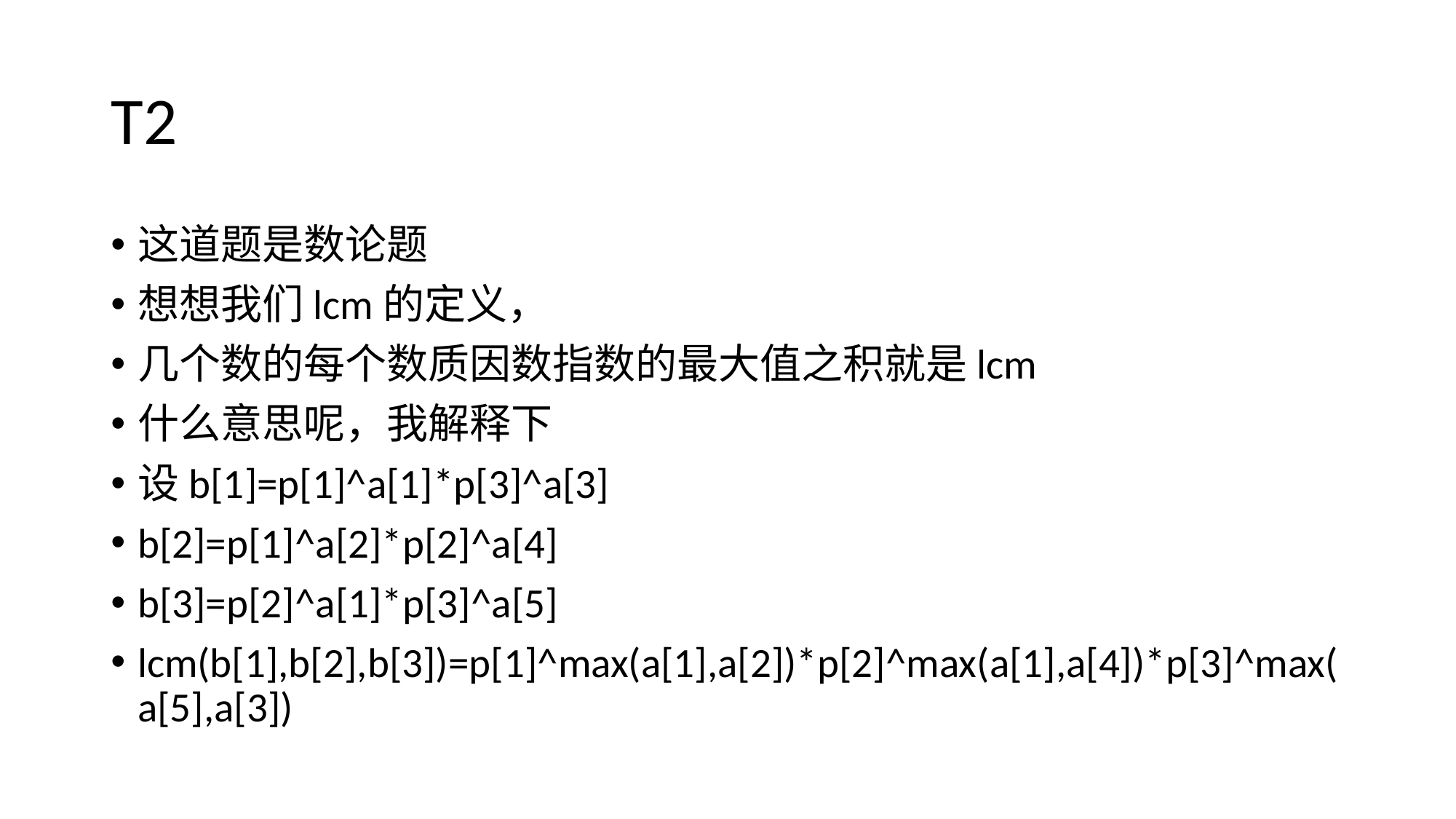

# T2
这道题是数论题
想想我们lcm的定义，
几个数的每个数质因数指数的最大值之积就是lcm
什么意思呢，我解释下
设b[1]=p[1]^a[1]*p[3]^a[3]
b[2]=p[1]^a[2]*p[2]^a[4]
b[3]=p[2]^a[1]*p[3]^a[5]
lcm(b[1],b[2],b[3])=p[1]^max(a[1],a[2])*p[2]^max(a[1],a[4])*p[3]^max(a[5],a[3])